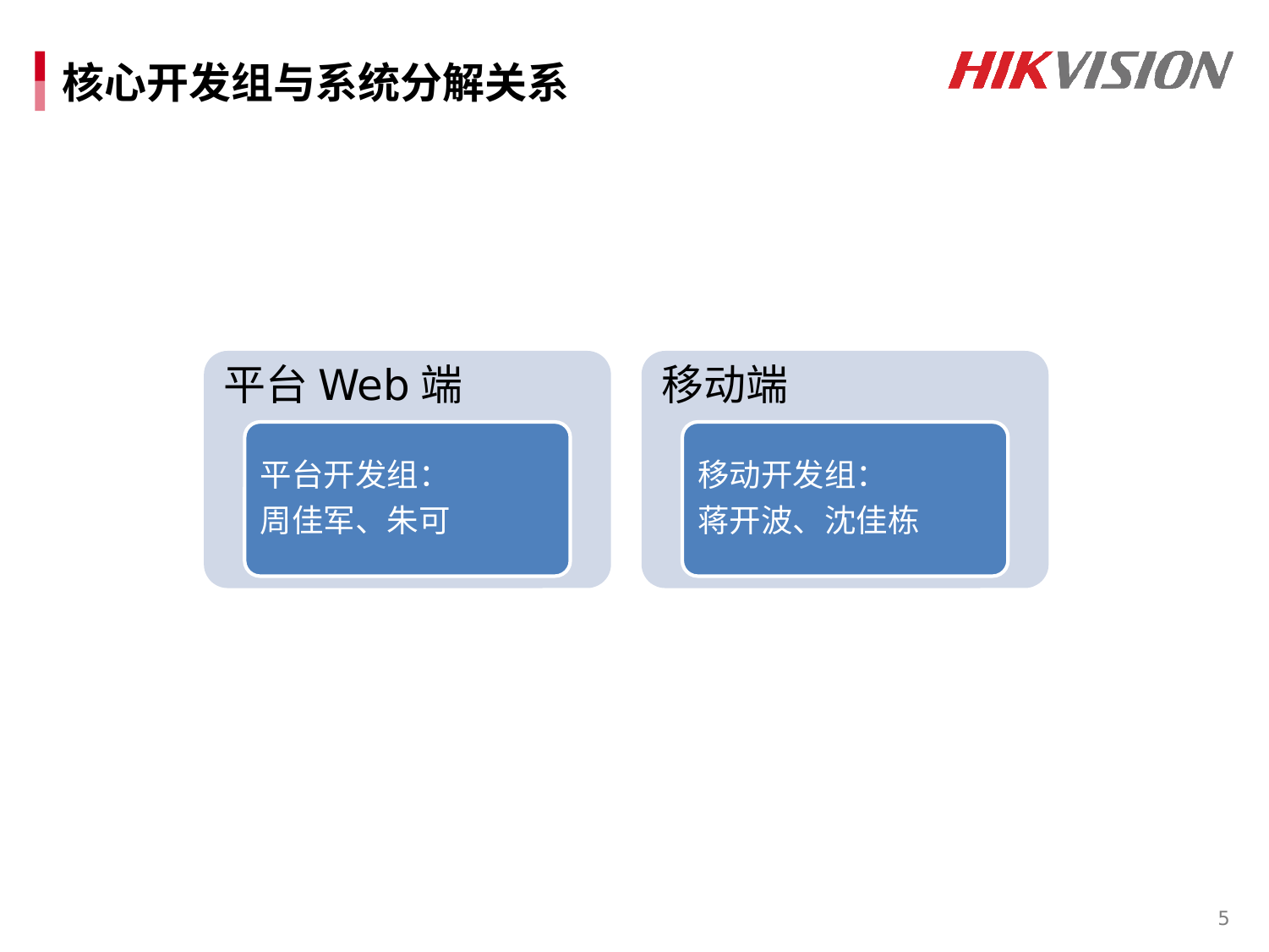

# 核心开发组与系统分解关系
平台Web端
平台开发组：
周佳军、朱可
移动端
移动开发组：
蒋开波、沈佳栋